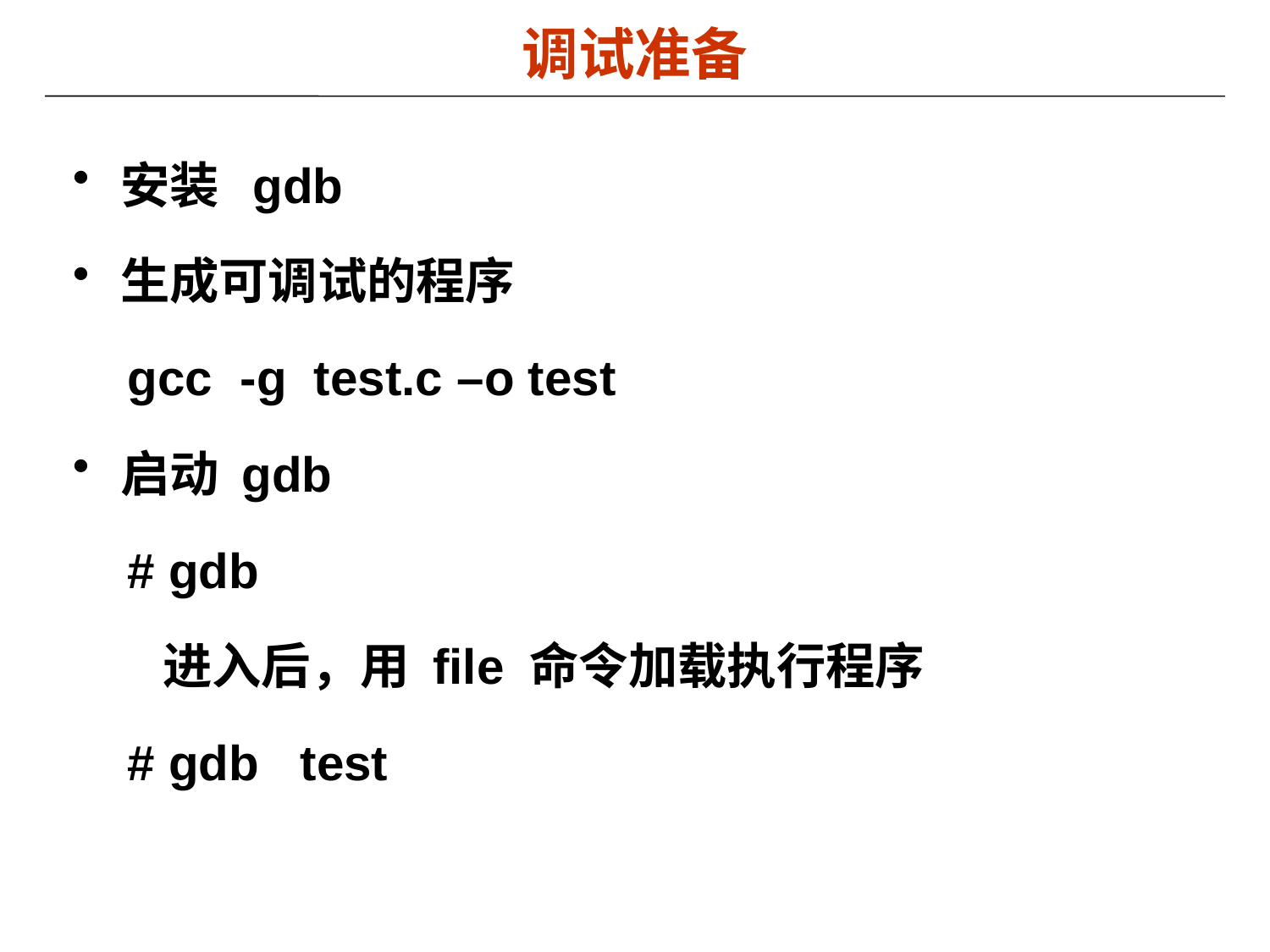

调试准备
安装  gdb
生成可调试的程序
    gcc  -g  test.c –o test
启动 gdb
    # gdb
       进入后，用 file 命令加载执行程序
    # gdb   test